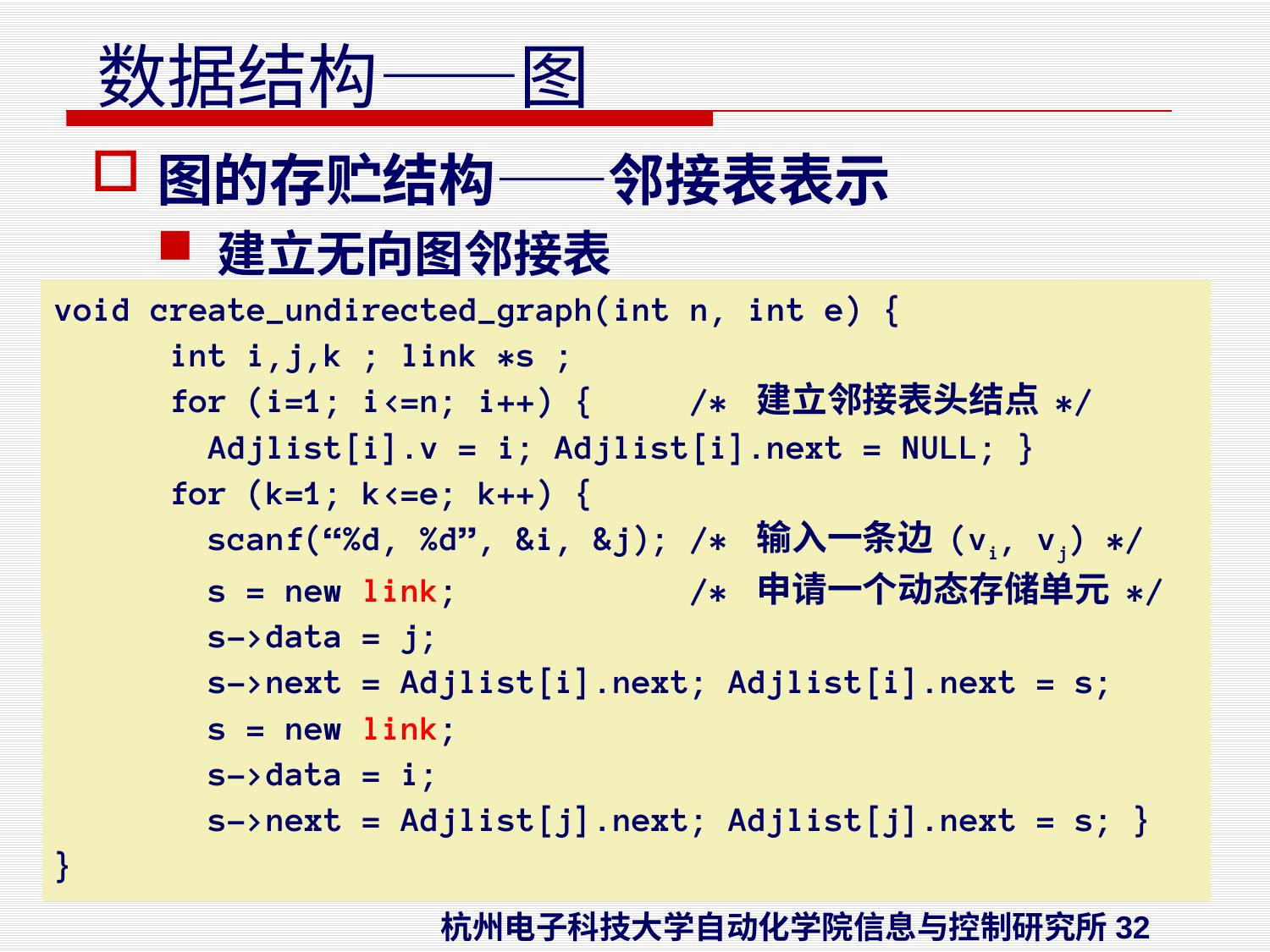

图的存贮结构——邻接表表示
建立无向图邻接表

struct link {               /*定义链表类型 */
    int data ;              /*邻接顶点信息（序号）*/
    link *next ;
};
struct node {            	  /*定义邻接表的表头类型*/
     int v;                 /*顶点信息*/
     link *next;
} Adjlist[N+1];
void create_undirected_graph(int n, int e) {
      int i,j,k ; link *s ;
      for (i=1; i<=n; i++) {     /* 建立邻接表头结点 */
        Adjlist[i].v = i; Adjlist[i].next = NULL; }
      for (k=1; k<=e; k++) {
        scanf(“%d, %d”, &i, &j); /* 输入一条边 (vi, vj) */
        s = new link;            /* 申请一个动态存储单元 */
        s–>data = j;
        s->next = Adjlist[i].next; Adjlist[i].next = s;
        s = new link;
        s->data = i;
        s->next = Adjlist[j].next; Adjlist[j].next = s; }
}